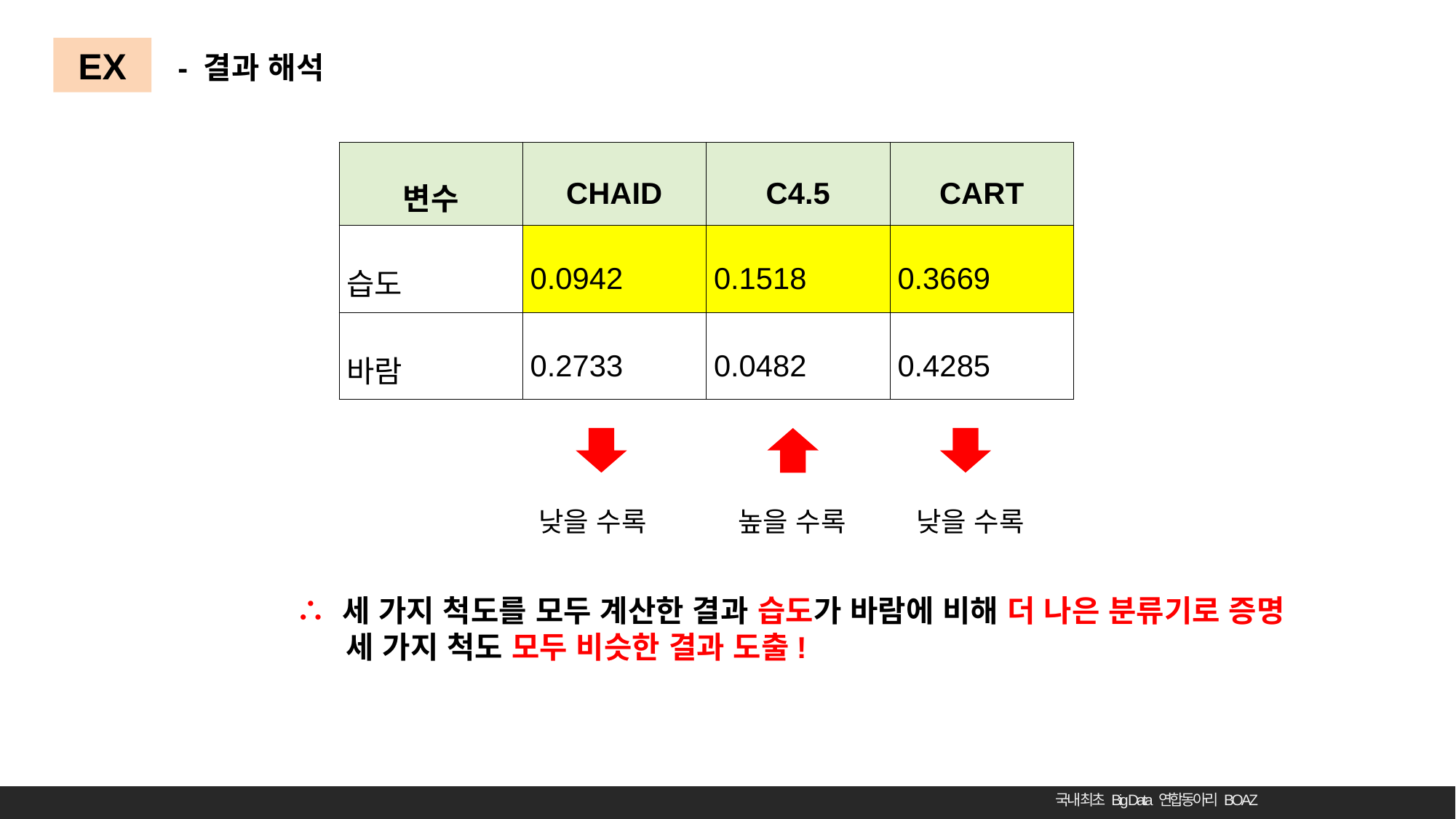

EX
- 결과 해석
| 변수 | CHAID | C4.5 | CART |
| --- | --- | --- | --- |
| 습도 | 0.0942 | 0.1518 | 0.3669 |
| 바람 | 0.2733 | 0.0482 | 0.4285 |

낮을 수록
높을 수록
낮을 수록
∴ 세 가지 척도를 모두 계산한 결과 습도가 바람에 비해 더 나은 분류기로 증명
     세 가지 척도 모두 비슷한 결과 도출!
국내 최초 Big Data 연합동아리 BOAZ